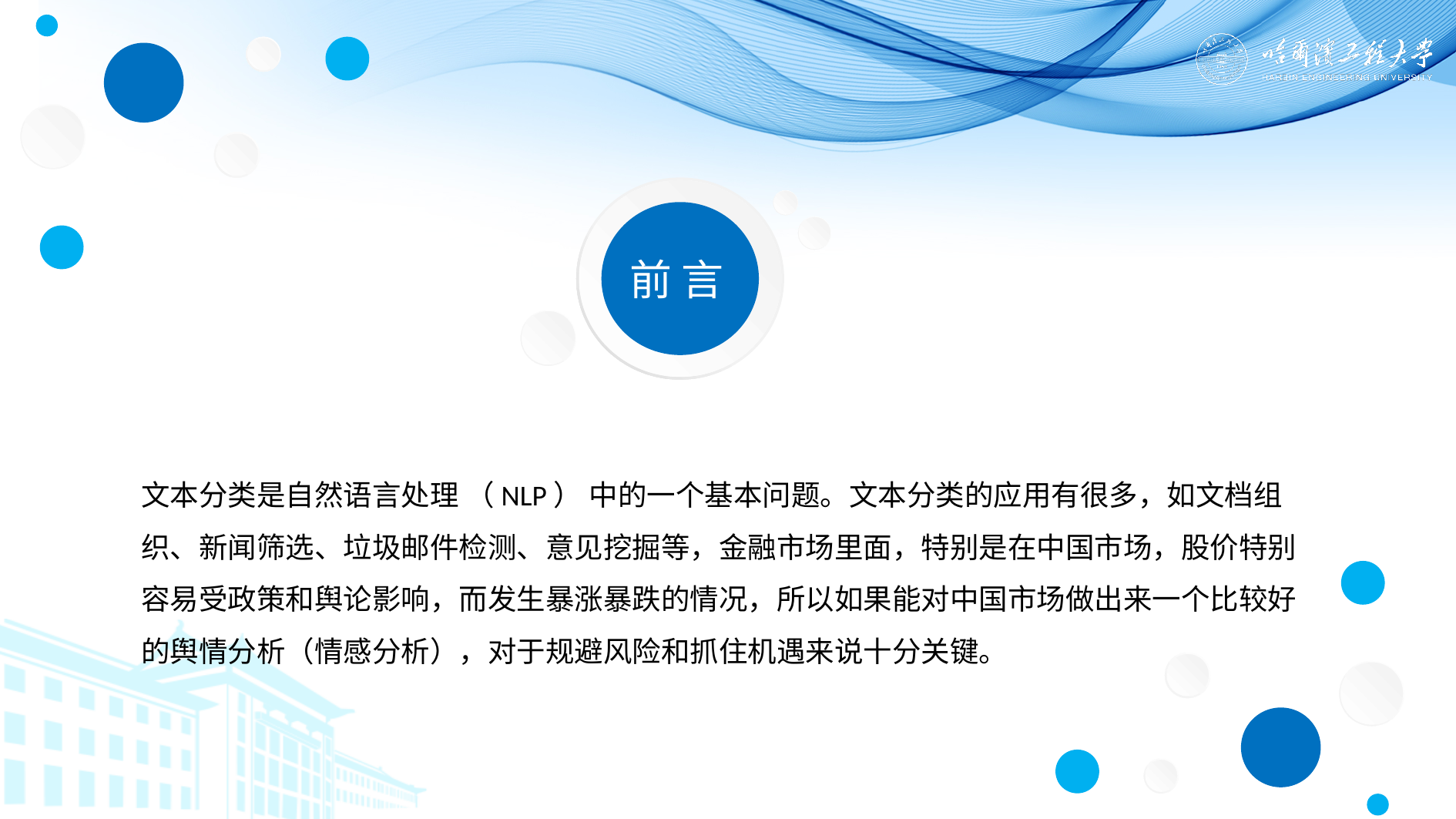

前 言

文本分类是自然语言处理 （NLP） 中的一个基本问题。文本分类的应用有很多，如文档组织、新闻筛选、垃圾邮件检测、意见挖掘等，金融市场里面，特别是在中国市场，股价特别容易受政策和舆论影响，而发生暴涨暴跌的情况，所以如果能对中国市场做出来一个比较好的舆情分析（情感分析），对于规避风险和抓住机遇来说十分关键。